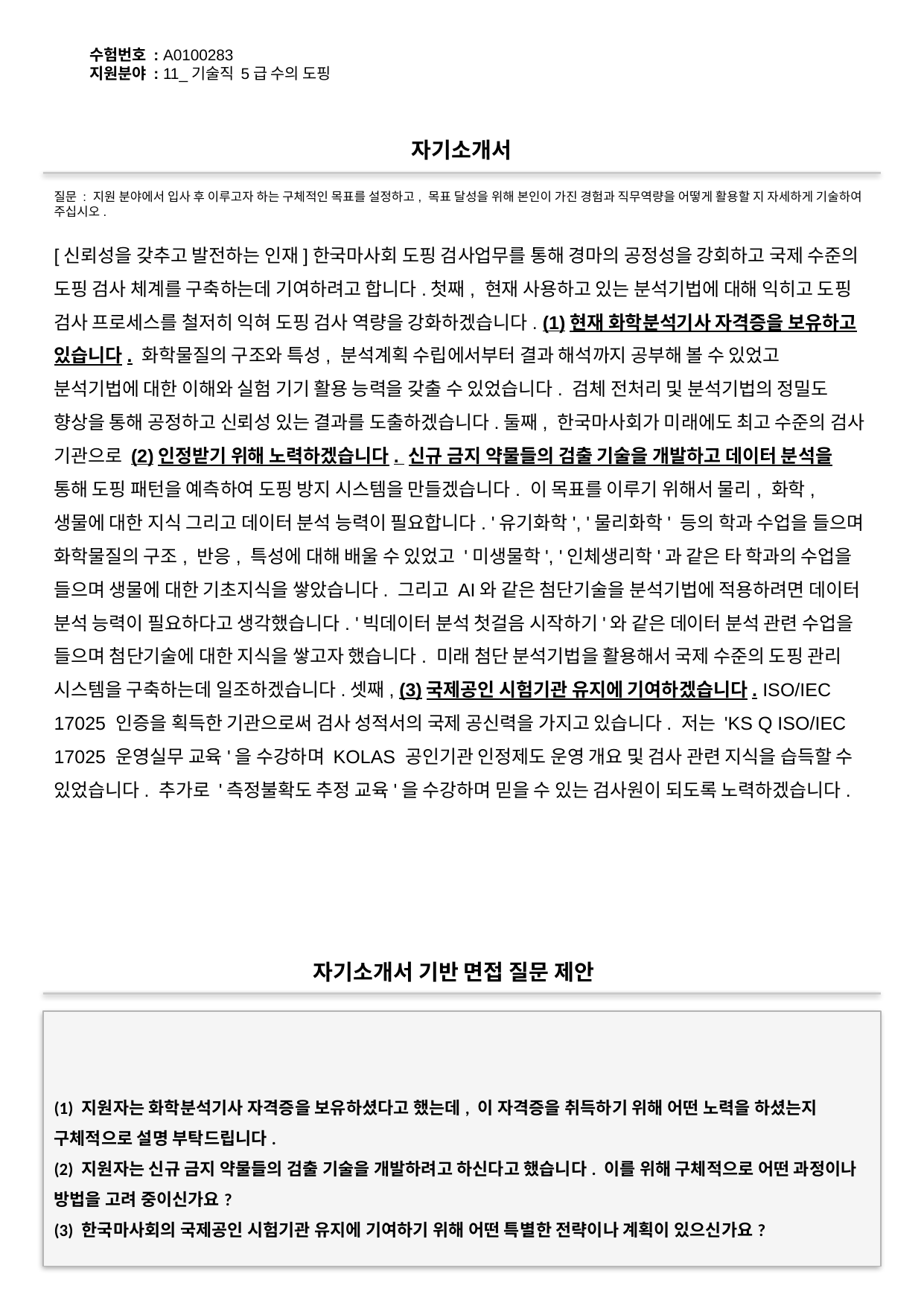

수험번호 : A0100283
지원분야 : 11_기술직 5급 수의 도핑
#

자기소개서

질문 : 지원 분야에서 입사 후 이루고자 하는 구체적인 목표를 설정하고, 목표 달성을 위해 본인이 가진 경험과 직무역량을 어떻게 활용할 지 자세하게 기술하여 주십시오.

[신뢰성을 갖추고 발전하는 인재]한국마사회 도핑 검사업무를 통해 경마의 공정성을 강회하고 국제 수준의 도핑 검사 체계를 구축하는데 기여하려고 합니다.첫째, 현재 사용하고 있는 분석기법에 대해 익히고 도핑 검사 프로세스를 철저히 익혀 도핑 검사 역량을 강화하겠습니다. (1)현재 화학분석기사 자격증을 보유하고 있습니다. 화학물질의 구조와 특성, 분석계획 수립에서부터 결과 해석까지 공부해 볼 수 있었고 분석기법에 대한 이해와 실험 기기 활용 능력을 갖출 수 있었습니다. 검체 전처리 및 분석기법의 정밀도 향상을 통해 공정하고 신뢰성 있는 결과를 도출하겠습니다.둘째, 한국마사회가 미래에도 최고 수준의 검사 기관으로 (2)인정받기 위해 노력하겠습니다. 신규 금지 약물들의 검출 기술을 개발하고 데이터 분석을 통해 도핑 패턴을 예측하여 도핑 방지 시스템을 만들겠습니다. 이 목표를 이루기 위해서 물리, 화학, 생물에 대한 지식 그리고 데이터 분석 능력이 필요합니다. '유기화학', '물리화학' 등의 학과 수업을 들으며 화학물질의 구조, 반응, 특성에 대해 배울 수 있었고 '미생물학', '인체생리학'과 같은 타 학과의 수업을 들으며 생물에 대한 기초지식을 쌓았습니다. 그리고 AI와 같은 첨단기술을 분석기법에 적용하려면 데이터 분석 능력이 필요하다고 생각했습니다. '빅데이터 분석 첫걸음 시작하기'와 같은 데이터 분석 관련 수업을 들으며 첨단기술에 대한 지식을 쌓고자 했습니다. 미래 첨단 분석기법을 활용해서 국제 수준의 도핑 관리 시스템을 구축하는데 일조하겠습니다.셋째, (3)국제공인 시험기관 유지에 기여하겠습니다. ISO/IEC 17025 인증을 획득한 기관으로써 검사 성적서의 국제 공신력을 가지고 있습니다. 저는 'KS Q ISO/IEC 17025 운영실무 교육'을 수강하며 KOLAS 공인기관 인정제도 운영 개요 및 검사 관련 지식을 습득할 수 있었습니다. 추가로 '측정불확도 추정 교육'을 수강하며 믿을 수 있는 검사원이 되도록 노력하겠습니다.

자기소개서 기반 면접 질문 제안

(1) 지원자는 화학분석기사 자격증을 보유하셨다고 했는데, 이 자격증을 취득하기 위해 어떤 노력을 하셨는지 구체적으로 설명 부탁드립니다.
(2) 지원자는 신규 금지 약물들의 검출 기술을 개발하려고 하신다고 했습니다. 이를 위해 구체적으로 어떤 과정이나 방법을 고려 중이신가요?
(3) 한국마사회의 국제공인 시험기관 유지에 기여하기 위해 어떤 특별한 전략이나 계획이 있으신가요?